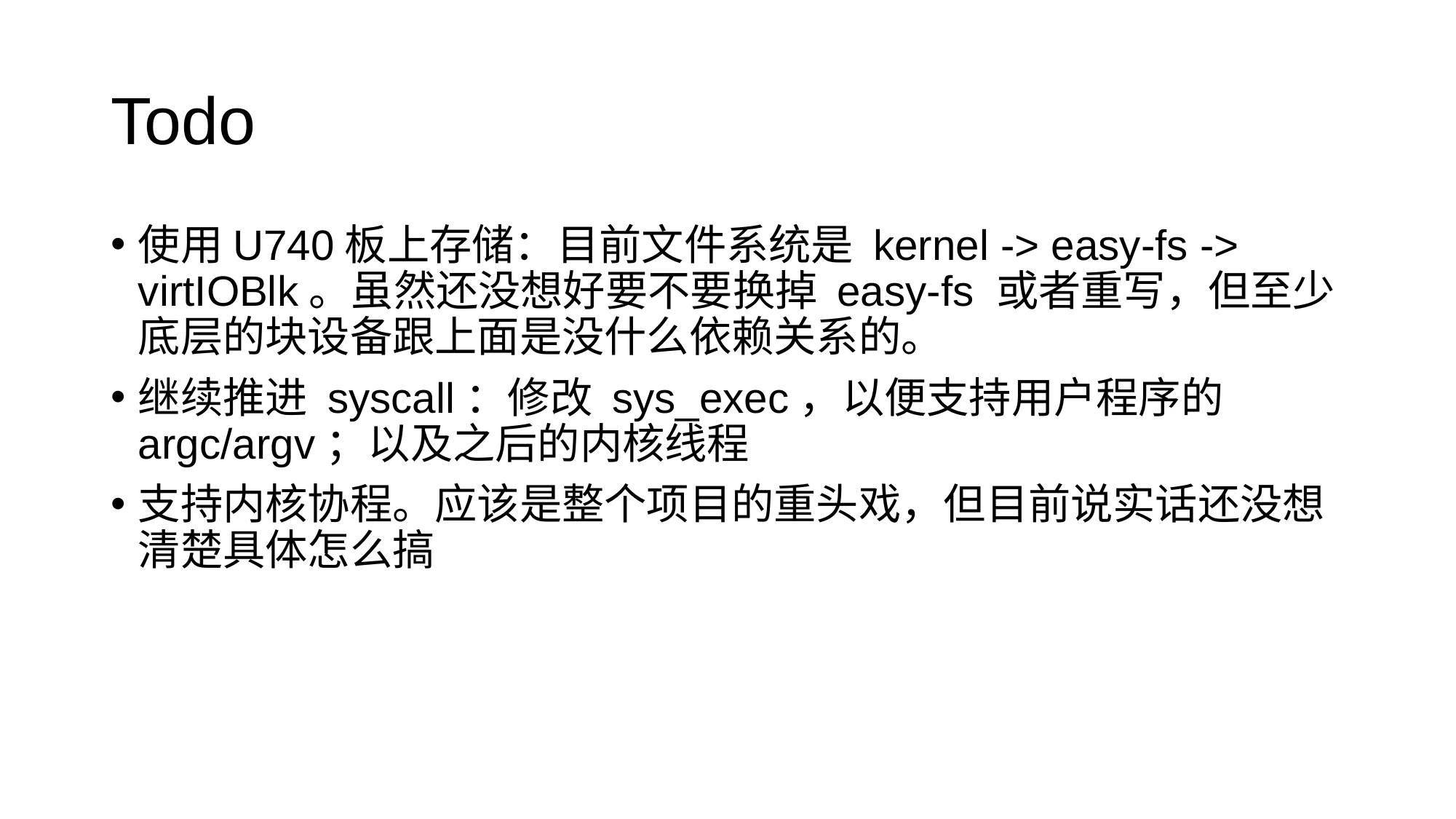

# Todo
使用U740板上存储：目前文件系统是 kernel -> easy-fs -> virtIOBlk。虽然还没想好要不要换掉 easy-fs 或者重写，但至少底层的块设备跟上面是没什么依赖关系的。
继续推进 syscall：修改 sys_exec，以便支持用户程序的argc/argv；以及之后的内核线程
支持内核协程。应该是整个项目的重头戏，但目前说实话还没想清楚具体怎么搞